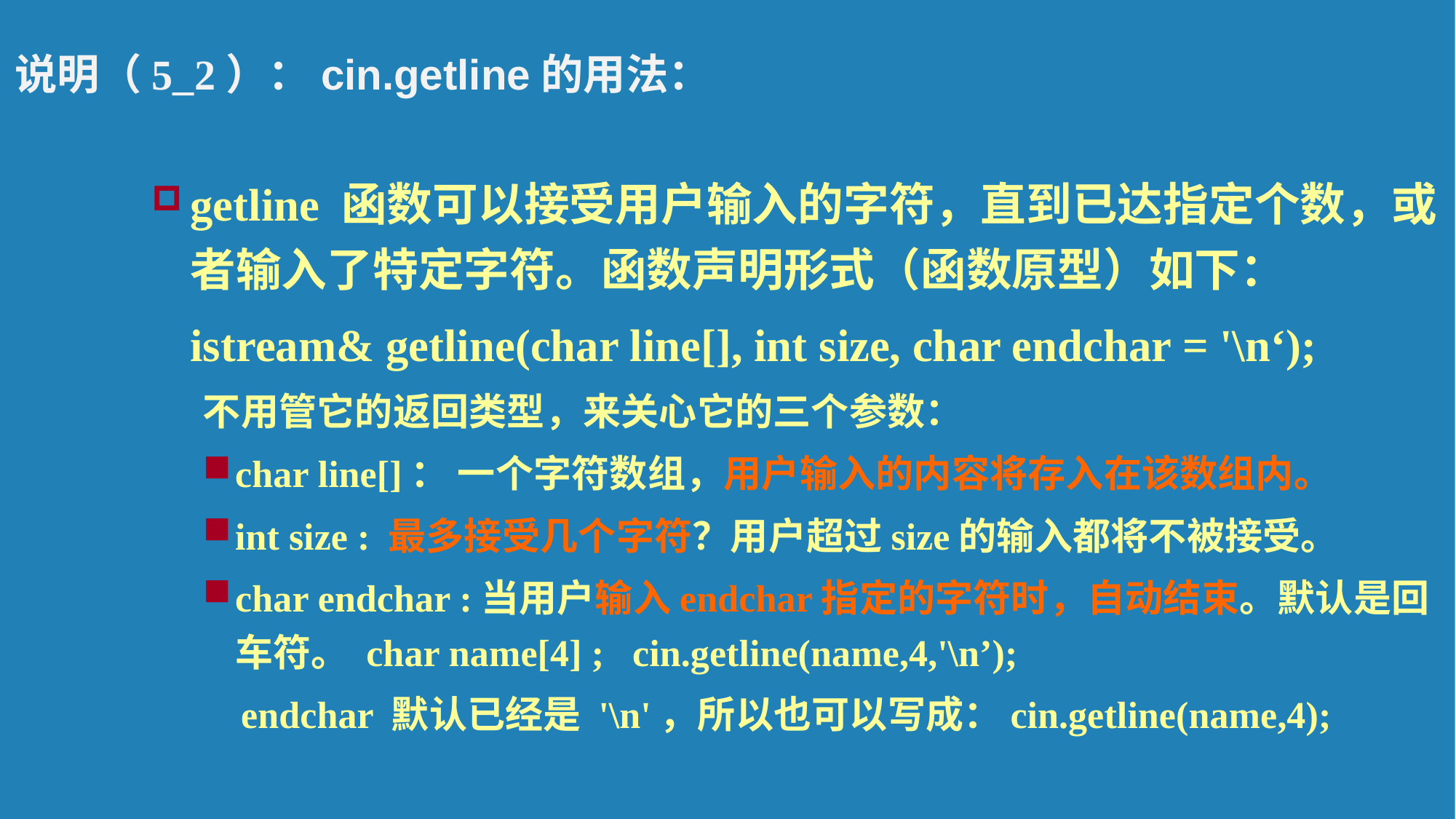

说明（5_2）：cin.getline的用法：
getline 函数可以接受用户输入的字符，直到已达指定个数，或者输入了特定字符。函数声明形式（函数原型）如下：
	istream& getline(char line[], int size, char endchar = '\n‘);
     不用管它的返回类型，来关心它的三个参数：
char line[]： 一个字符数组，用户输入的内容将存入在该数组内。
int size : 最多接受几个字符？用户超过size的输入都将不被接受。
char endchar :当用户输入endchar指定的字符时，自动结束。默认是回车符。 char name[4] ;   cin.getline(name,4,'\n’);
    endchar 默认已经是 '\n'，所以也可以写成：cin.getline(name,4);